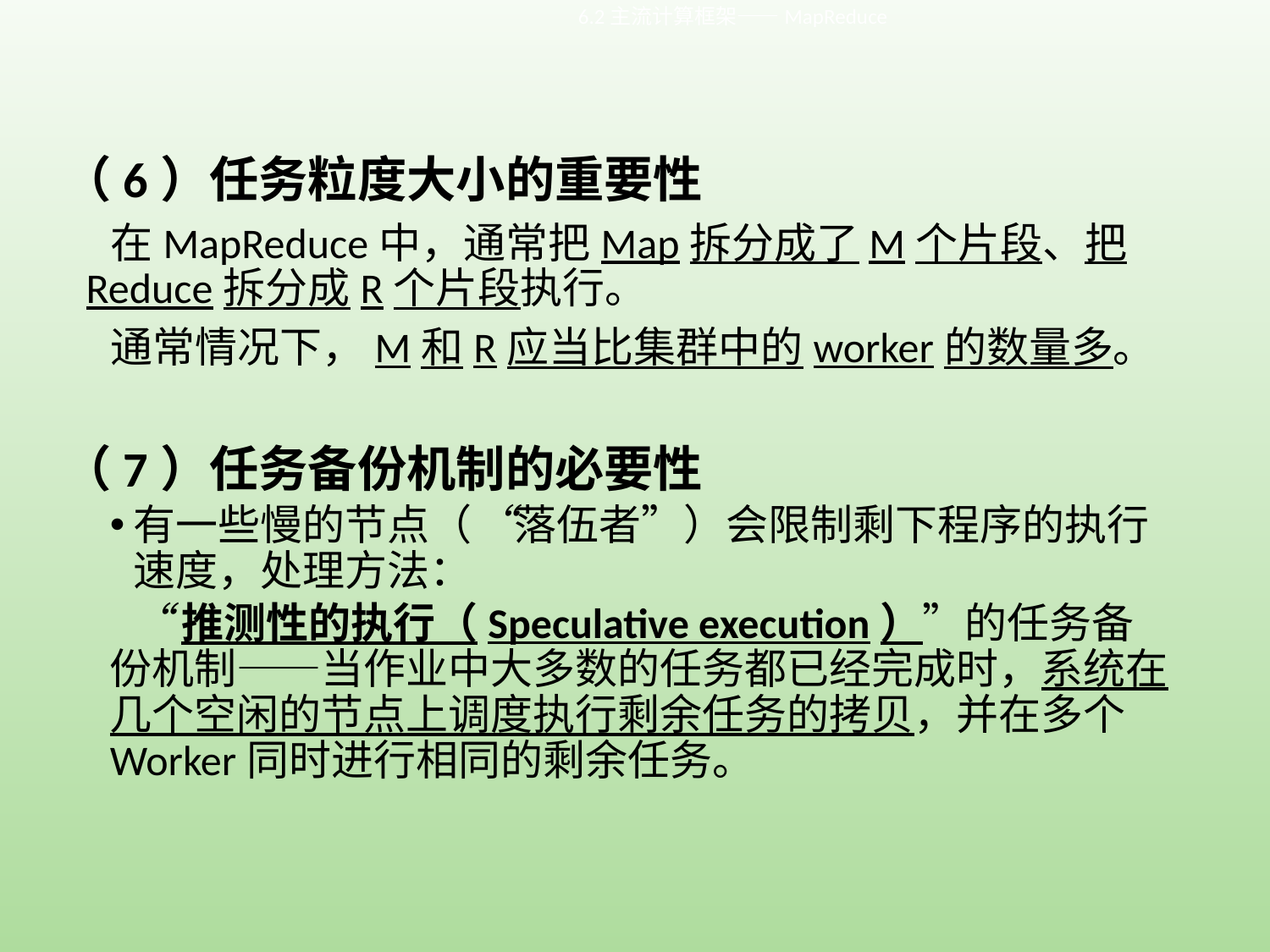

6.2主流计算框架——MapReduce
（6）任务粒度大小的重要性
    在MapReduce中，通常把Map拆分成了M个片段、把Reduce拆分成R个片段执行。
    通常情况下，M和R应当比集群中的worker的数量多。

（7）任务备份机制的必要性
有一些慢的节点（“落伍者”）会限制剩下程序的执行速度，处理方法：
  “推测性的执行（Speculative execution）”的任务备份机制——当作业中大多数的任务都已经完成时，系统在几个空闲的节点上调度执行剩余任务的拷贝，并在多个Worker同时进行相同的剩余任务。